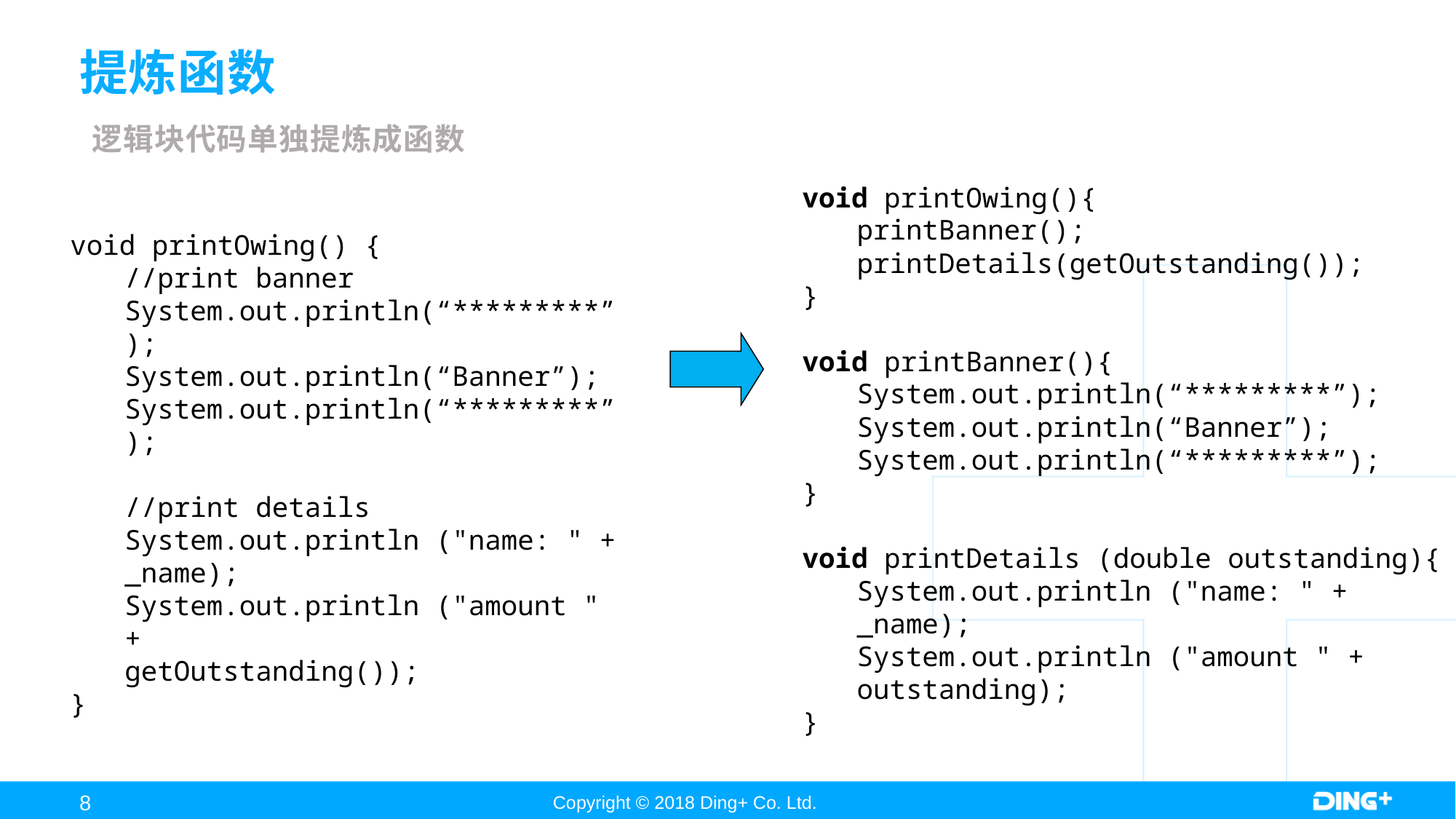

# 提炼函数
逻辑块代码单独提炼成函数
void printOwing(){
printBanner();
printDetails(getOutstanding());
}

void printBanner(){
System.out.println(“*********”);
System.out.println(“Banner”);
System.out.println(“*********”);
}

void printDetails (double outstanding){
System.out.println ("name: " + _name);
System.out.println ("amount " + outstanding);
}
void printOwing() {
//print banner
System.out.println(“*********”);
System.out.println(“Banner”);
System.out.println(“*********”);

//print details
System.out.println ("name: " + _name);
System.out.println ("amount " +
getOutstanding());
}

8
Copyright © 2018 Ding+ Co. Ltd.